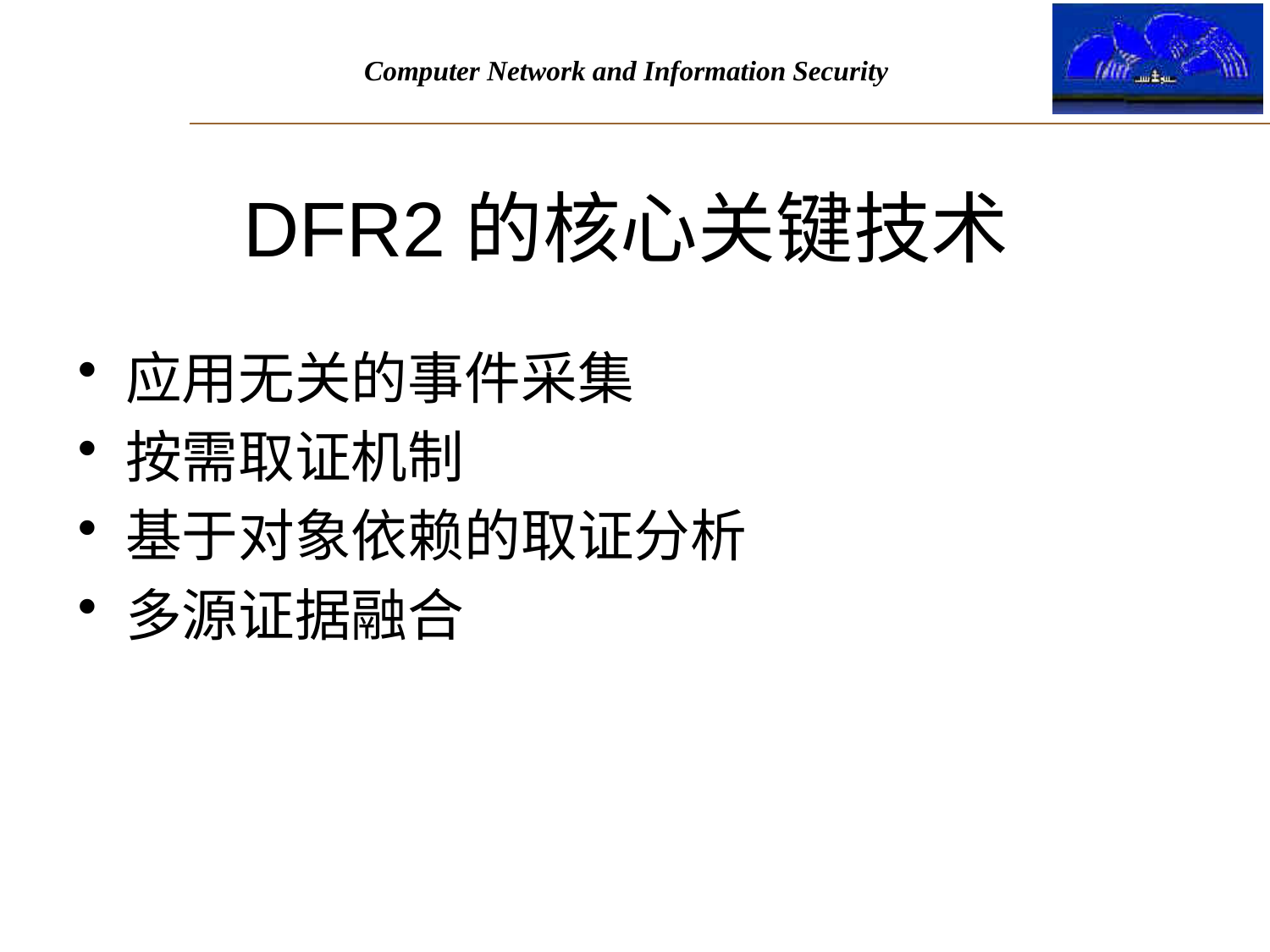

DFR2的核心关键技术
应用无关的事件采集
按需取证机制
基于对象依赖的取证分析
多源证据融合